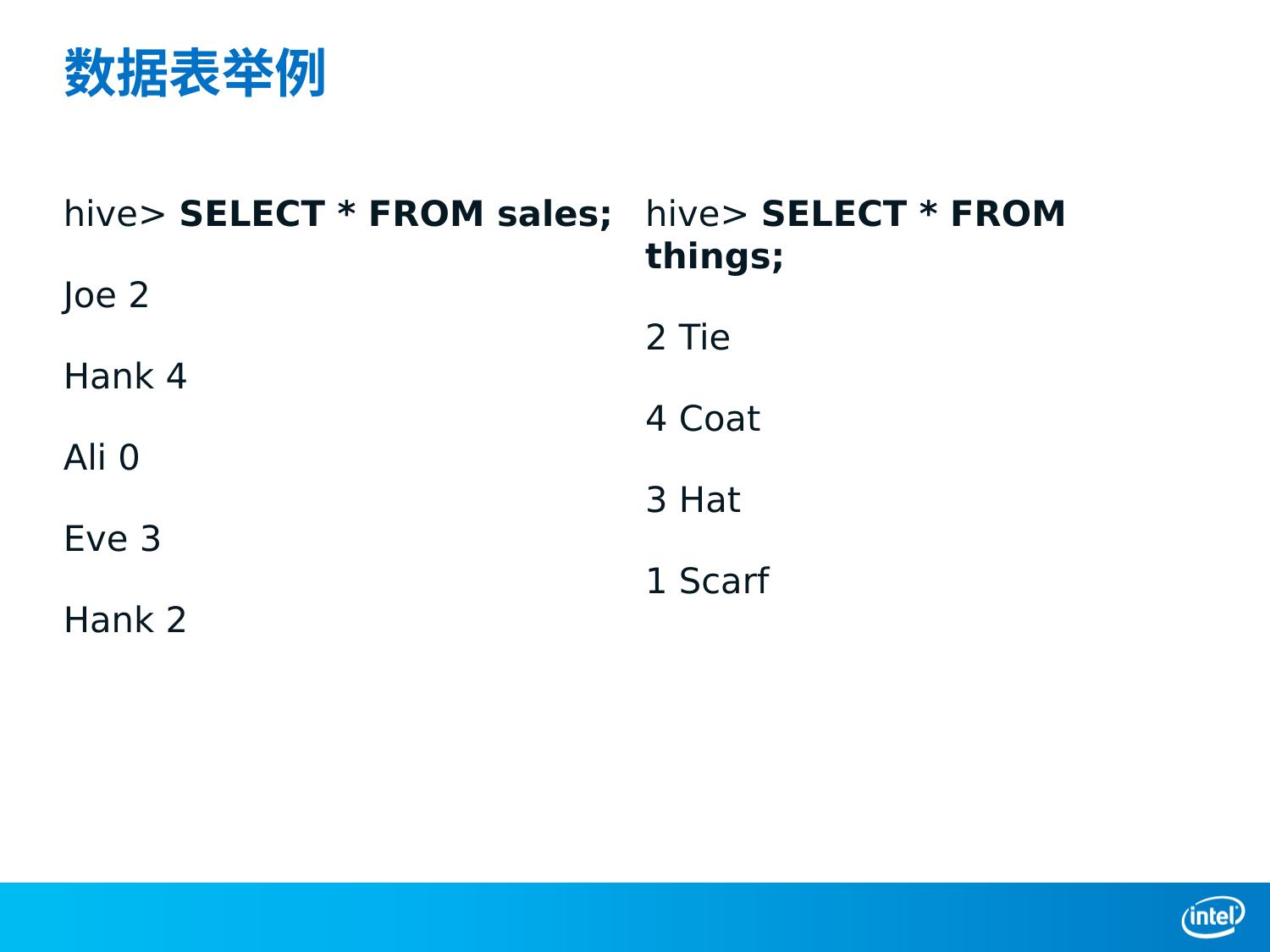

# 数据表举例
hive> SELECT * FROM sales;
Joe 2
Hank 4
Ali 0
Eve 3
Hank 2
hive> SELECT * FROM things;
2 Tie
4 Coat
3 Hat
1 Scarf